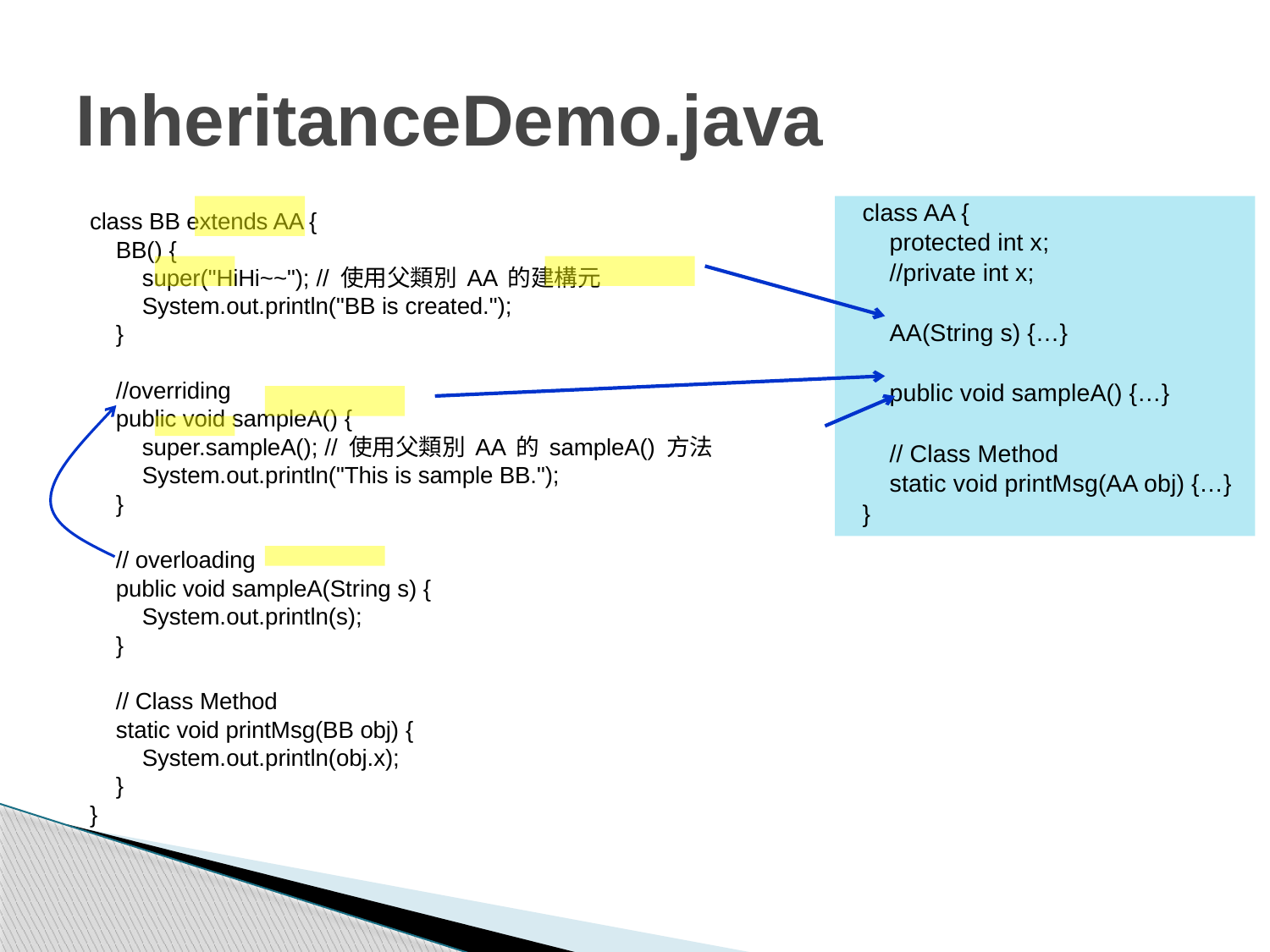

# InheritanceDemo.java

class AA {
    protected int x;
    //private int x;

    AA(String s) {…}

    public void sampleA() {…}

    // Class Method
    static void printMsg(AA obj) {…}
}
class BB extends AA {
    BB() {
        super("HiHi~~"); // 使用父類別 AA 的建構元
        System.out.println("BB is created.");
    }

    //overriding
    public void sampleA() {
        super.sampleA(); // 使用父類別 AA 的 sampleA() 方法
        System.out.println("This is sample BB.");
    }

    // overloading
    public void sampleA(String s) {
        System.out.println(s);
    }

    // Class Method
    static void printMsg(BB obj) {
        System.out.println(obj.x);
    }
}